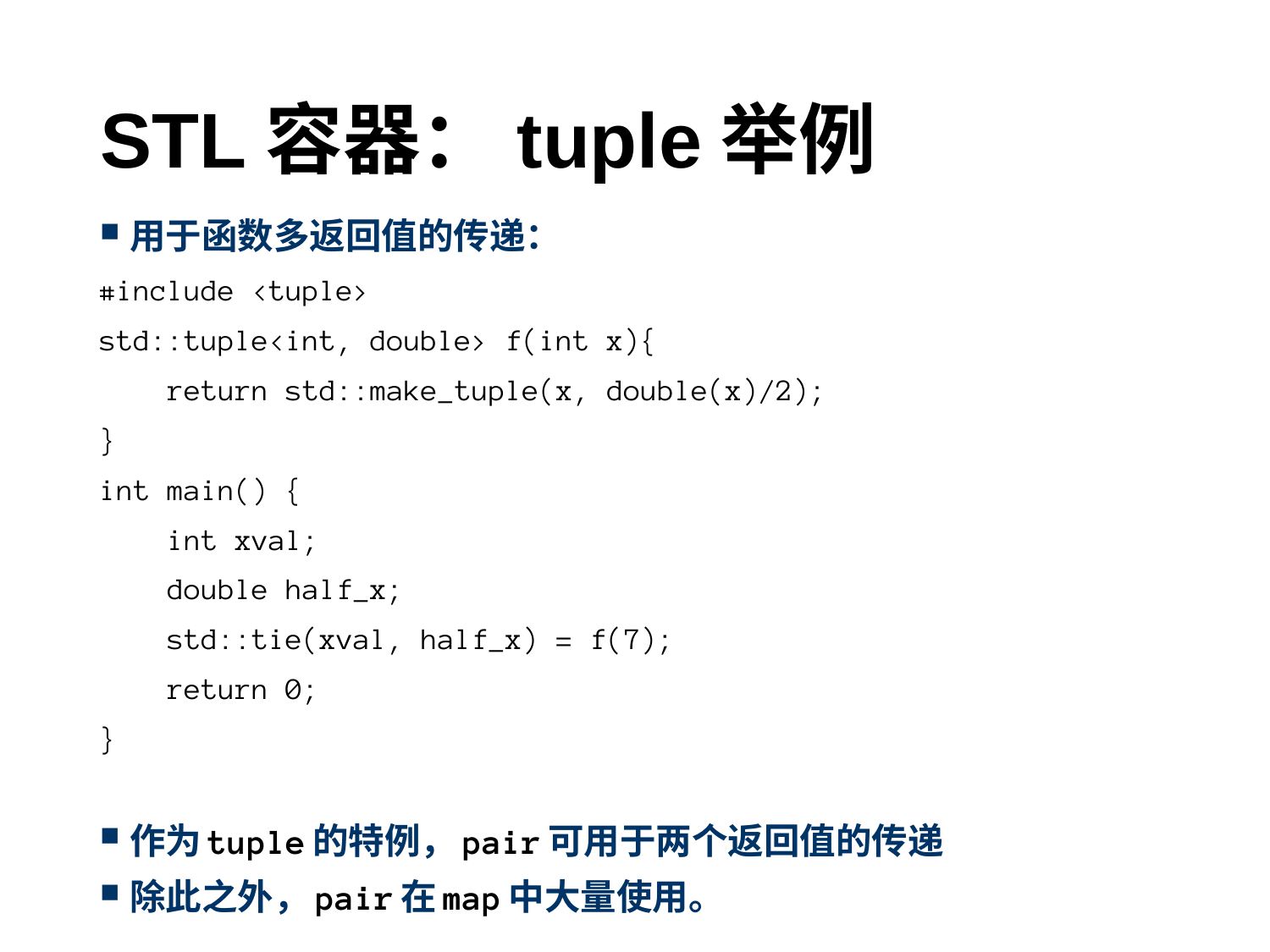

# STL容器：tuple举例
用于函数多返回值的传递：
#include <tuple>
std::tuple<int, double> f(int x){
    return std::make_tuple(x, double(x)/2);
}
int main() {
    int xval;
    double half_x;
    std::tie(xval, half_x) = f(7);
    return 0;
}

作为tuple的特例，pair可用于两个返回值的传递
除此之外，pair在map中大量使用。
22